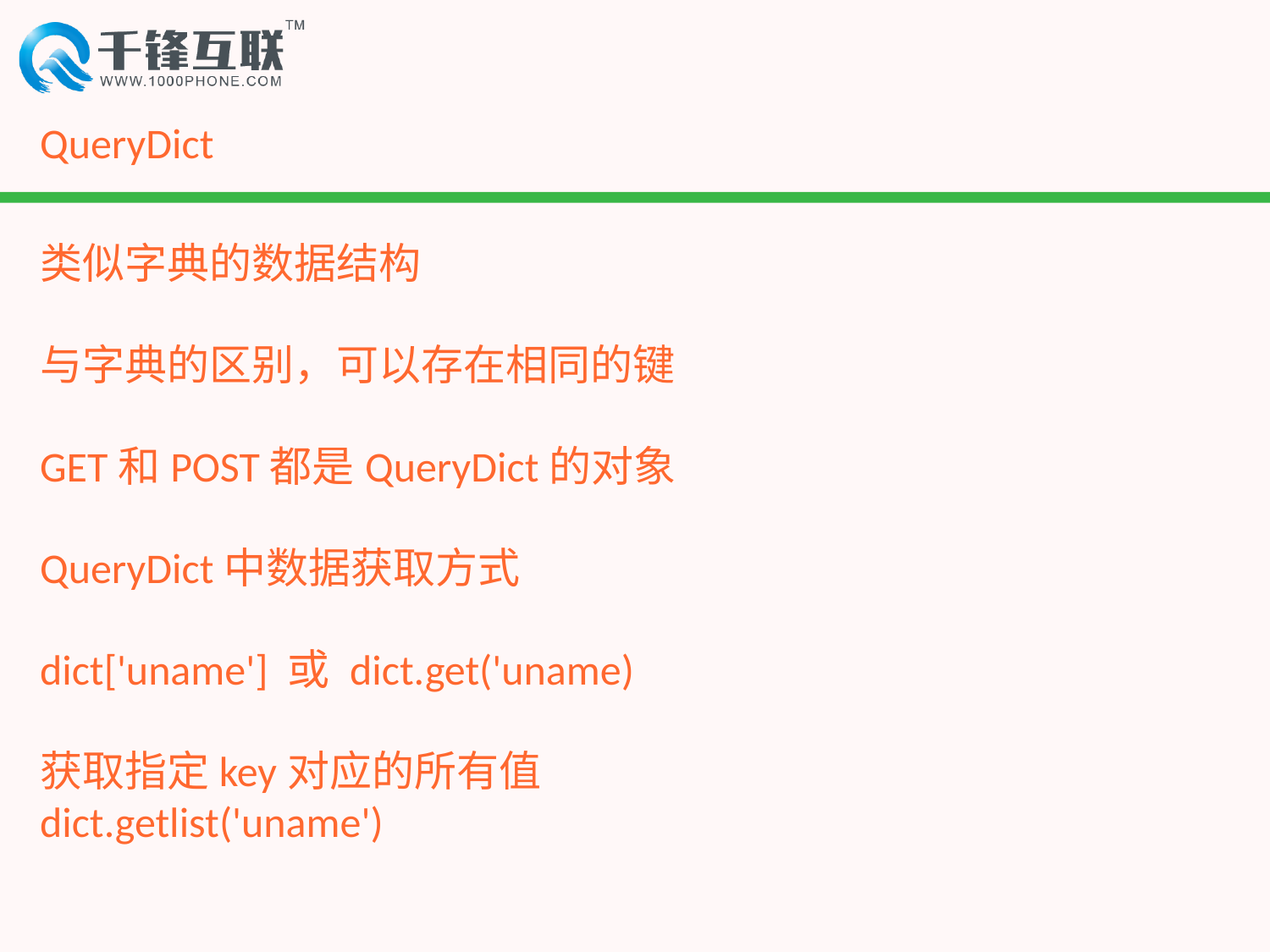

# QueryDict
类似字典的数据结构

与字典的区别，可以存在相同的键

GET和POST都是QueryDict的对象

QueryDict中数据获取方式

dict['uname'] 或 dict.get('uname)

获取指定key对应的所有值
dict.getlist('uname')